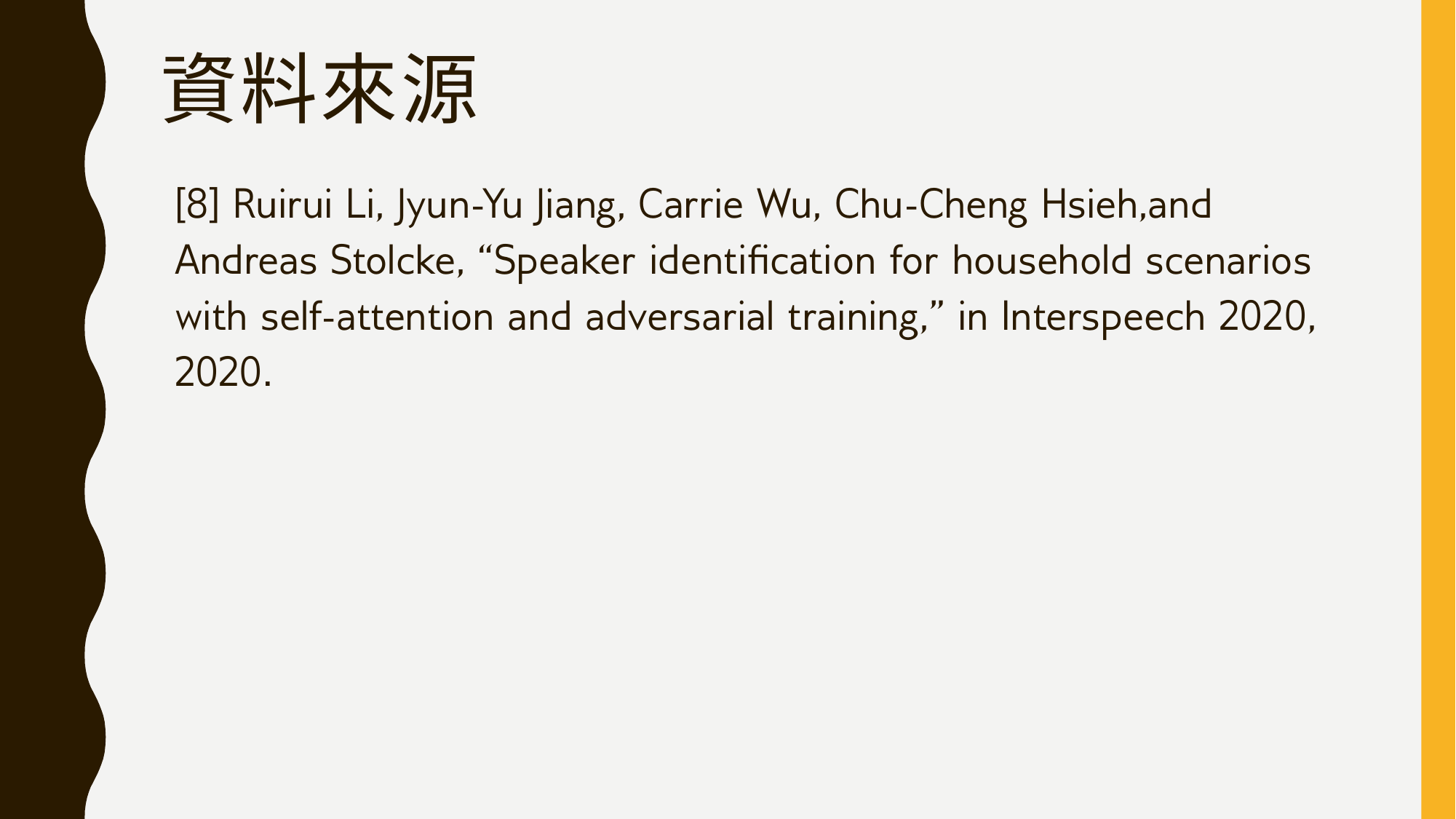

# 資料來源
[8] Ruirui Li, Jyun-Yu Jiang, Carrie Wu, Chu-Cheng Hsieh,and Andreas Stolcke, “Speaker identification for household scenarios with self-attention and adversarial training,” in Interspeech 2020, 2020.